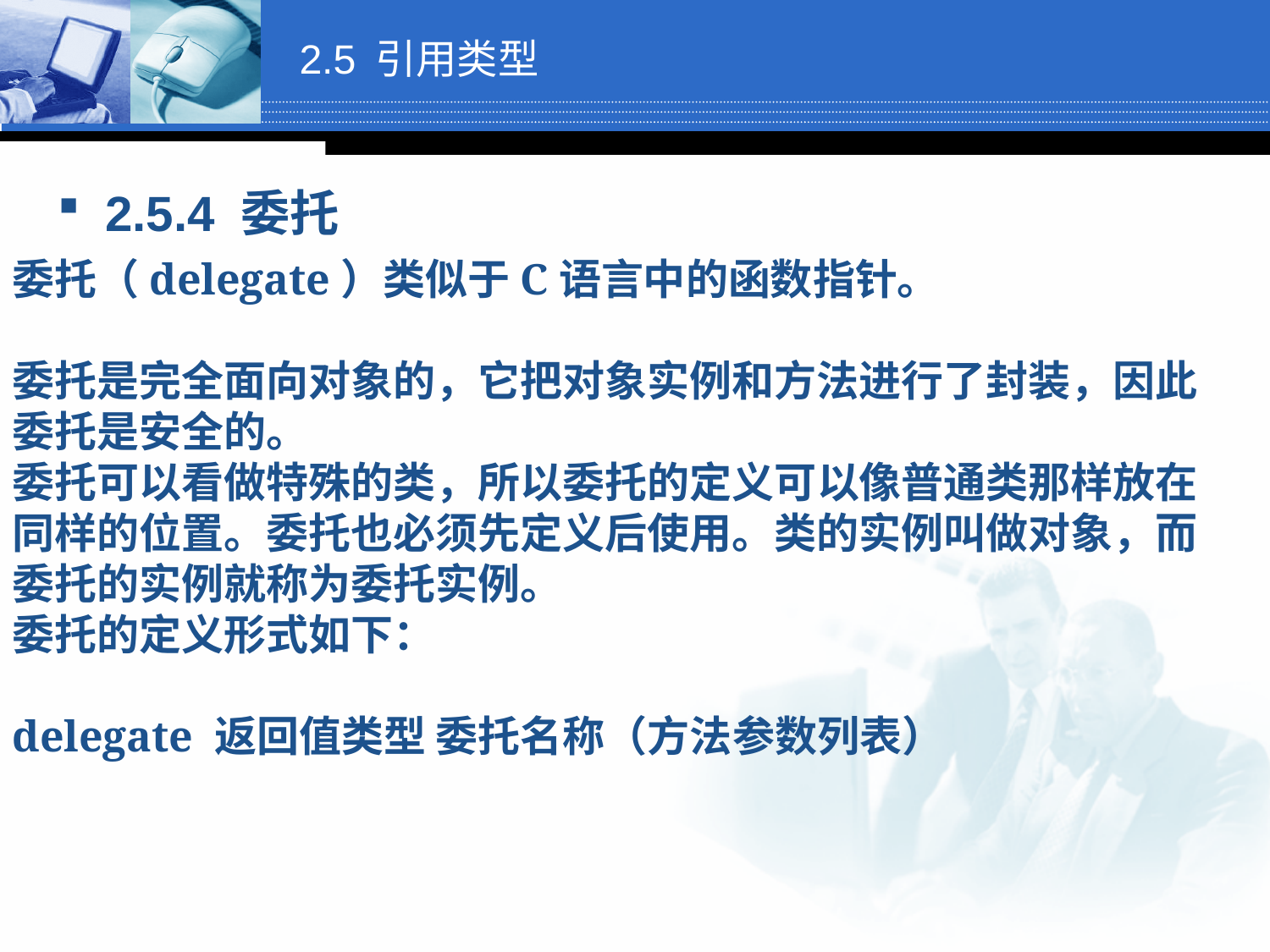

# 2.5 引用类型
2.5.4 委托
委托（delegate）类似于C语言中的函数指针。

委托是完全面向对象的，它把对象实例和方法进行了封装，因此委托是安全的。
委托可以看做特殊的类，所以委托的定义可以像普通类那样放在同样的位置。委托也必须先定义后使用。类的实例叫做对象，而委托的实例就称为委托实例。
委托的定义形式如下：

delegate 返回值类型 委托名称（方法参数列表）